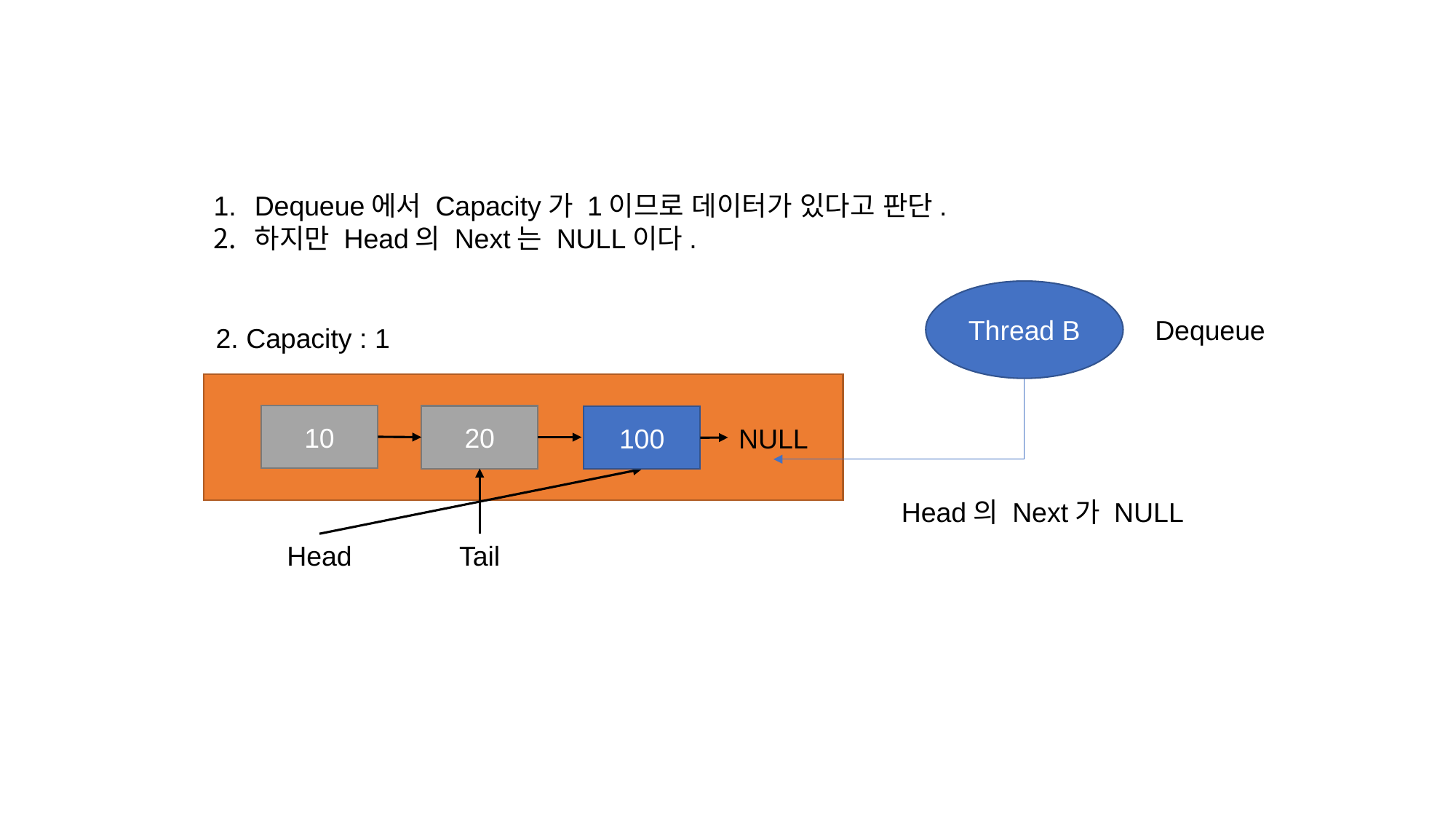

Dequeue에서 Capacity가 1이므로 데이터가 있다고 판단.
하지만 Head의 Next는 NULL이다.
Thread B
Dequeue
2. Capacity : 1

20
Head
Tail
10
100
NULL
Head의 Next가 NULL